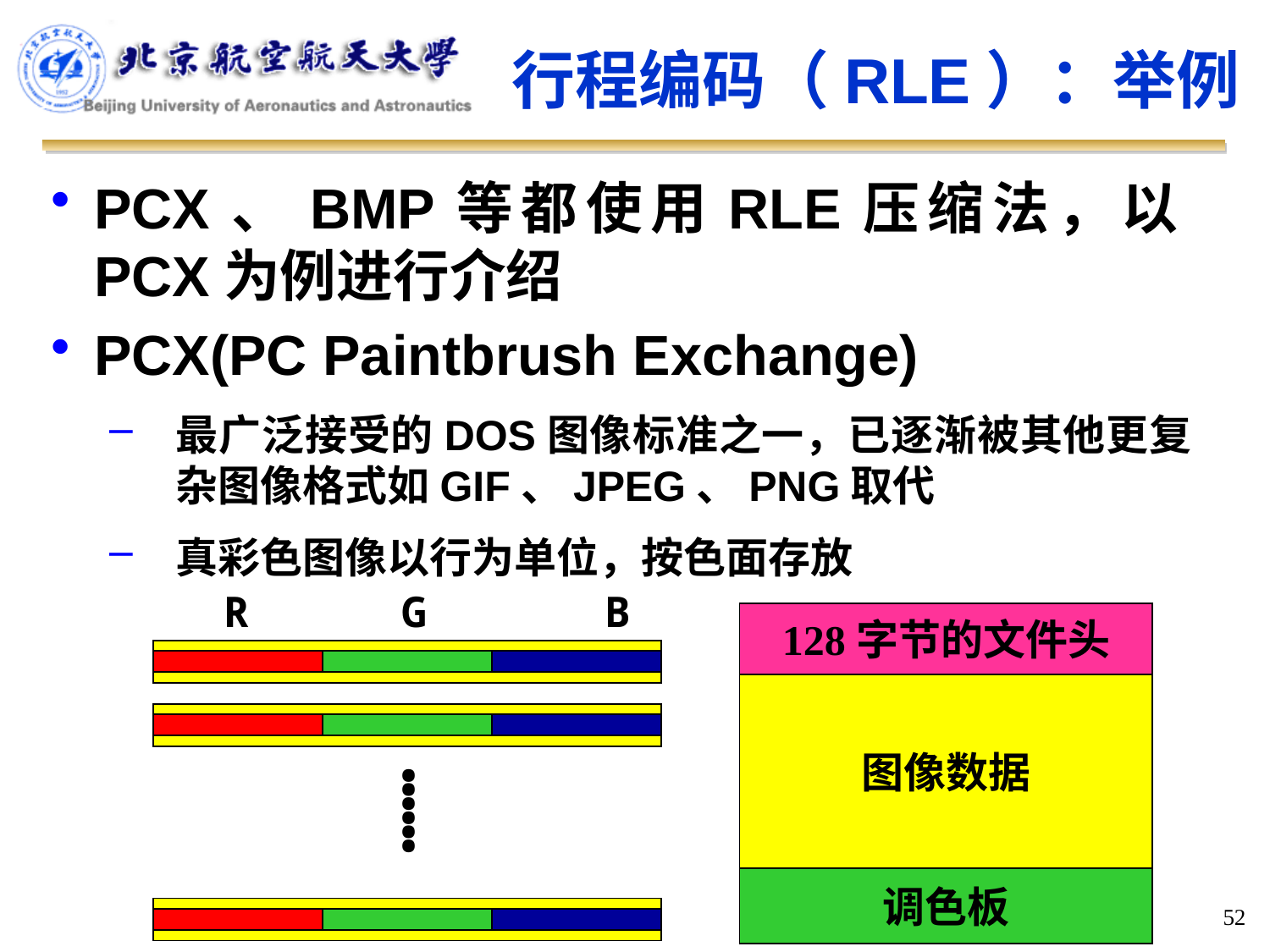

行程编码（RLE）：举例
PCX、BMP等都使用RLE压缩法，以PCX为例进行介绍
PCX(PC Paintbrush Exchange)
最广泛接受的DOS图像标准之一，已逐渐被其他更复杂图像格式如GIF、JPEG、PNG取代
真彩色图像以行为单位，按色面存放
R	  G       B
128字节的文件头

图像数据

……
调色板
52